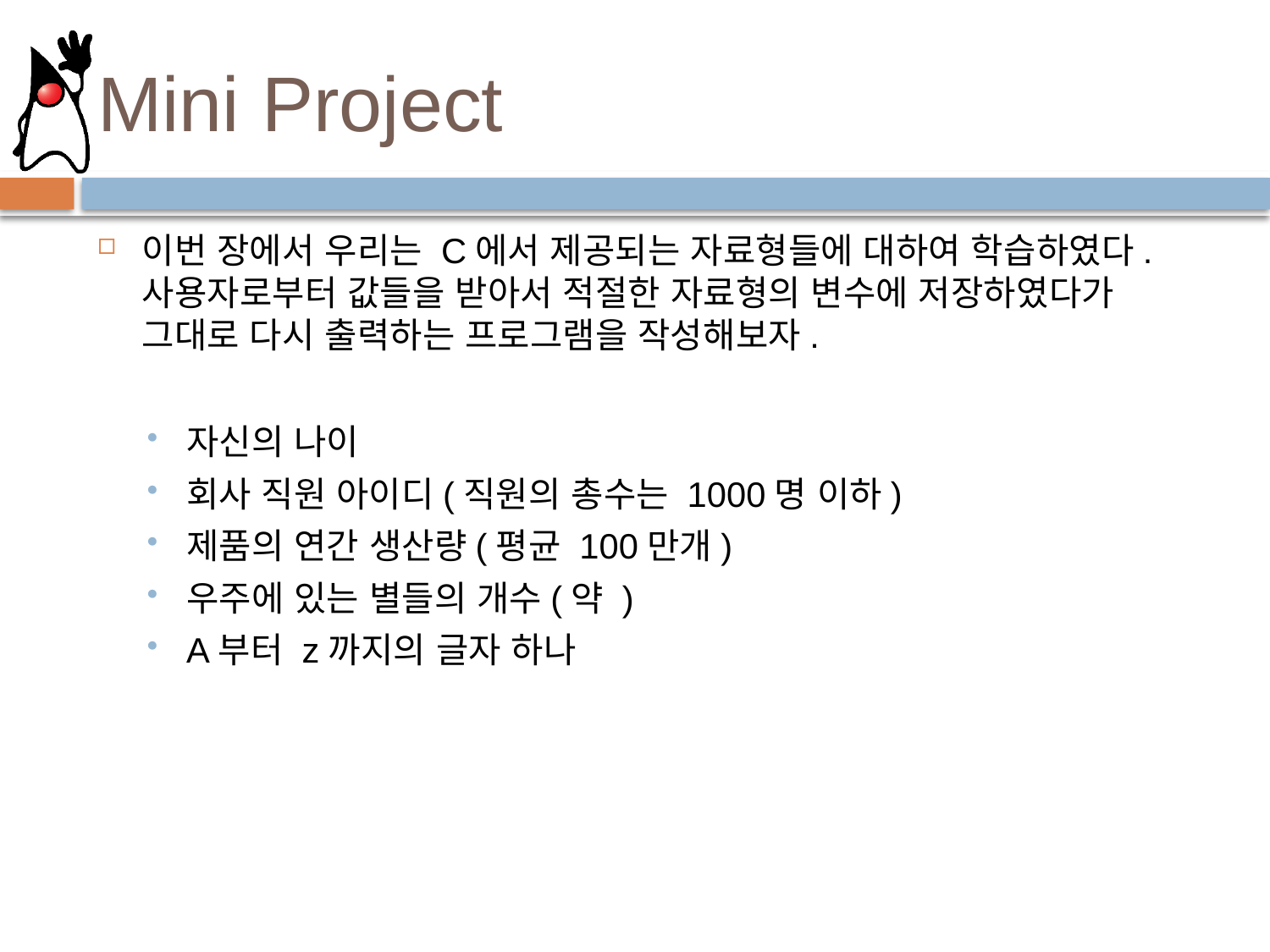

# Mini Project
이번 장에서 우리는 C에서 제공되는 자료형들에 대하여 학습하였다. 사용자로부터 값들을 받아서 적절한 자료형의 변수에 저장하였다가 그대로 다시 출력하는 프로그램을 작성해보자.

자신의 나이
회사 직원 아이디(직원의 총수는 1000명 이하)
제품의 연간 생산량(평균 100만개)
우주에 있는 별들의 개수(약 )
A부터 z까지의 글자 하나